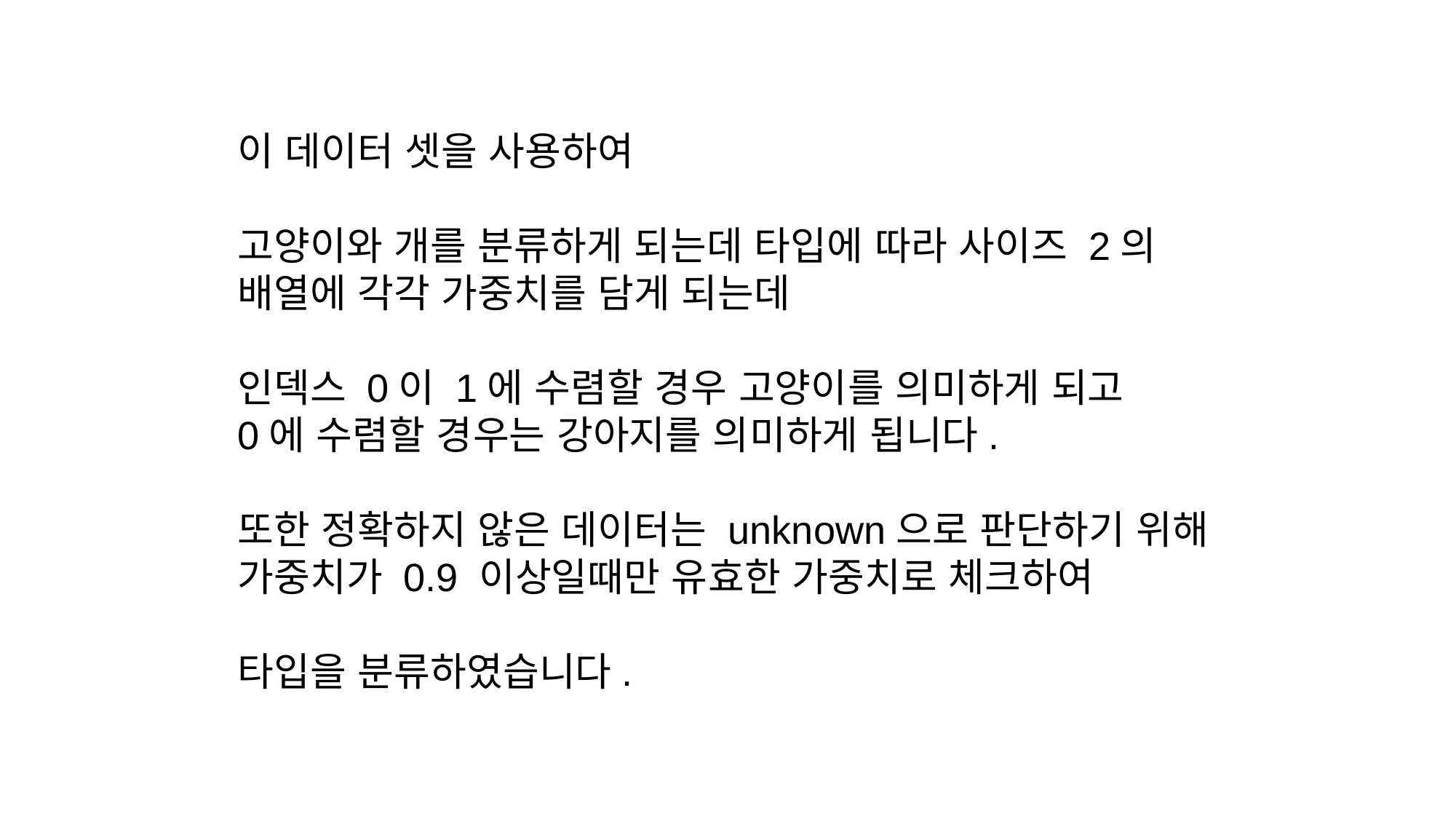

이 데이터 셋을 사용하여

고양이와 개를 분류하게 되는데 타입에 따라 사이즈 2의 배열에 각각 가중치를 담게 되는데

인덱스 0이 1에 수렴할 경우 고양이를 의미하게 되고
0에 수렴할 경우는 강아지를 의미하게 됩니다.

또한 정확하지 않은 데이터는 unknown으로 판단하기 위해 가중치가 0.9 이상일때만 유효한 가중치로 체크하여

타입을 분류하였습니다.